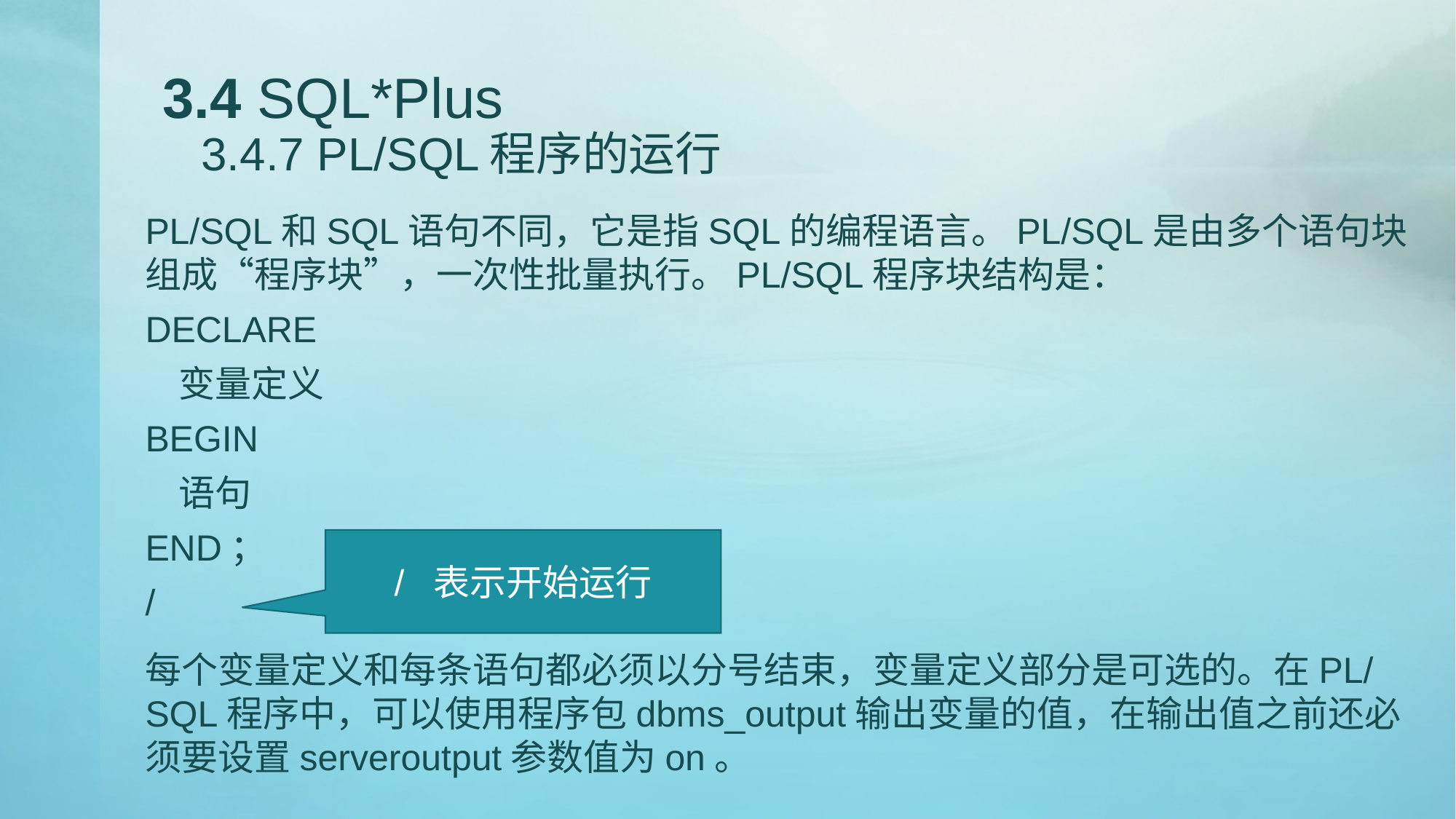

# 3.4 SQL*Plus 3.4.7 PL/SQL程序的运行
PL/SQL和SQL语句不同，它是指SQL的编程语言。PL/SQL是由多个语句块组成“程序块”，一次性批量执行。PL/SQL程序块结构是：
DECLARE
   变量定义
BEGIN
   语句
END；
/
每个变量定义和每条语句都必须以分号结束，变量定义部分是可选的。在PL/SQL程序中，可以使用程序包dbms_output输出变量的值，在输出值之前还必须要设置serveroutput参数值为on。
/  表示开始运行